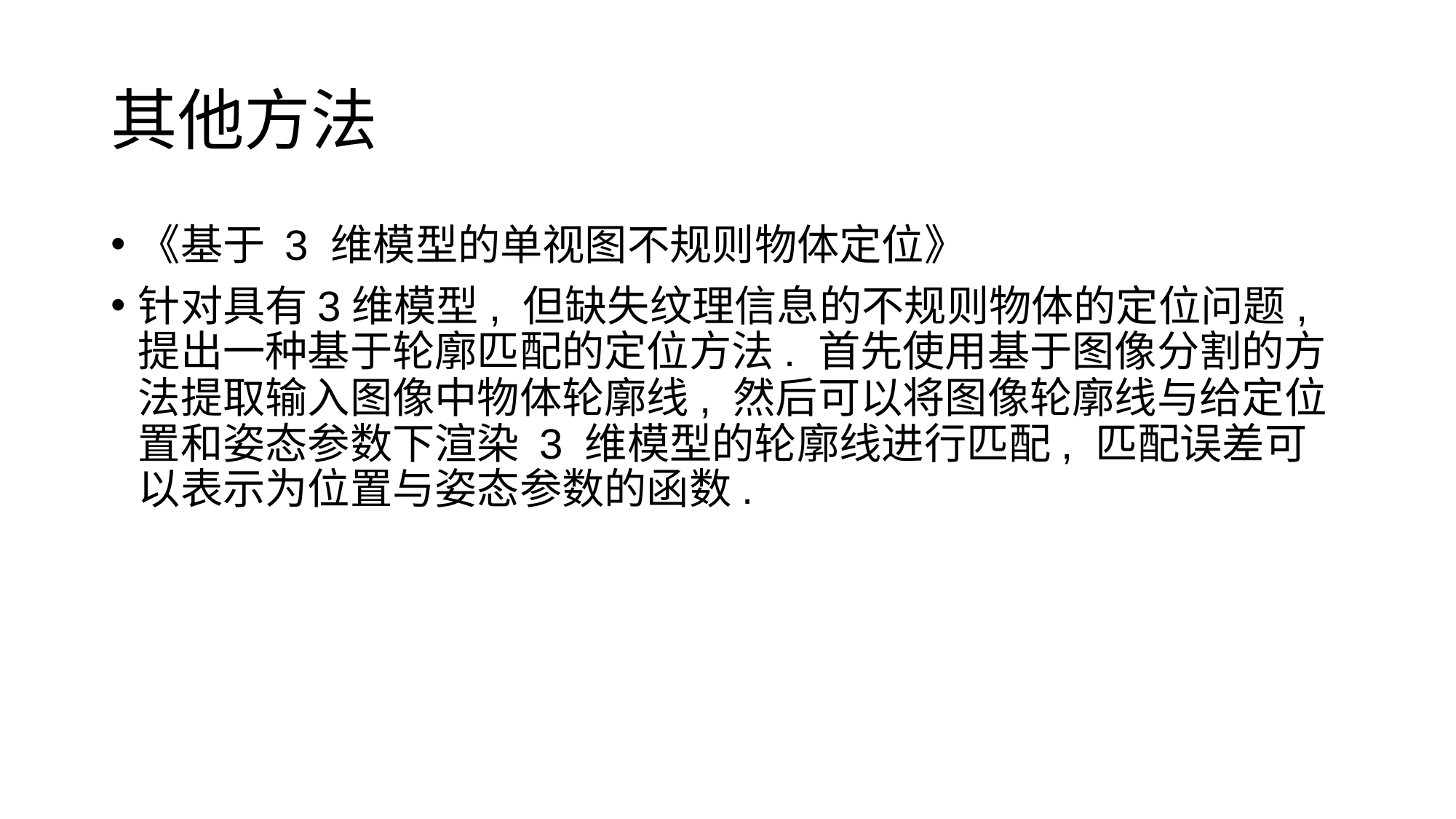

# 其他方法
《基于 3 维模型的单视图不规则物体定位》
针对具有3维模型, 但缺失纹理信息的不规则物体的定位问题, 提出一种基于轮廓匹配的定位方法. 首先使用基于图像分割的方法提取输入图像中物体轮廓线, 然后可以将图像轮廓线与给定位置和姿态参数下渲染 3 维模型的轮廓线进行匹配, 匹配误差可以表示为位置与姿态参数的函数.